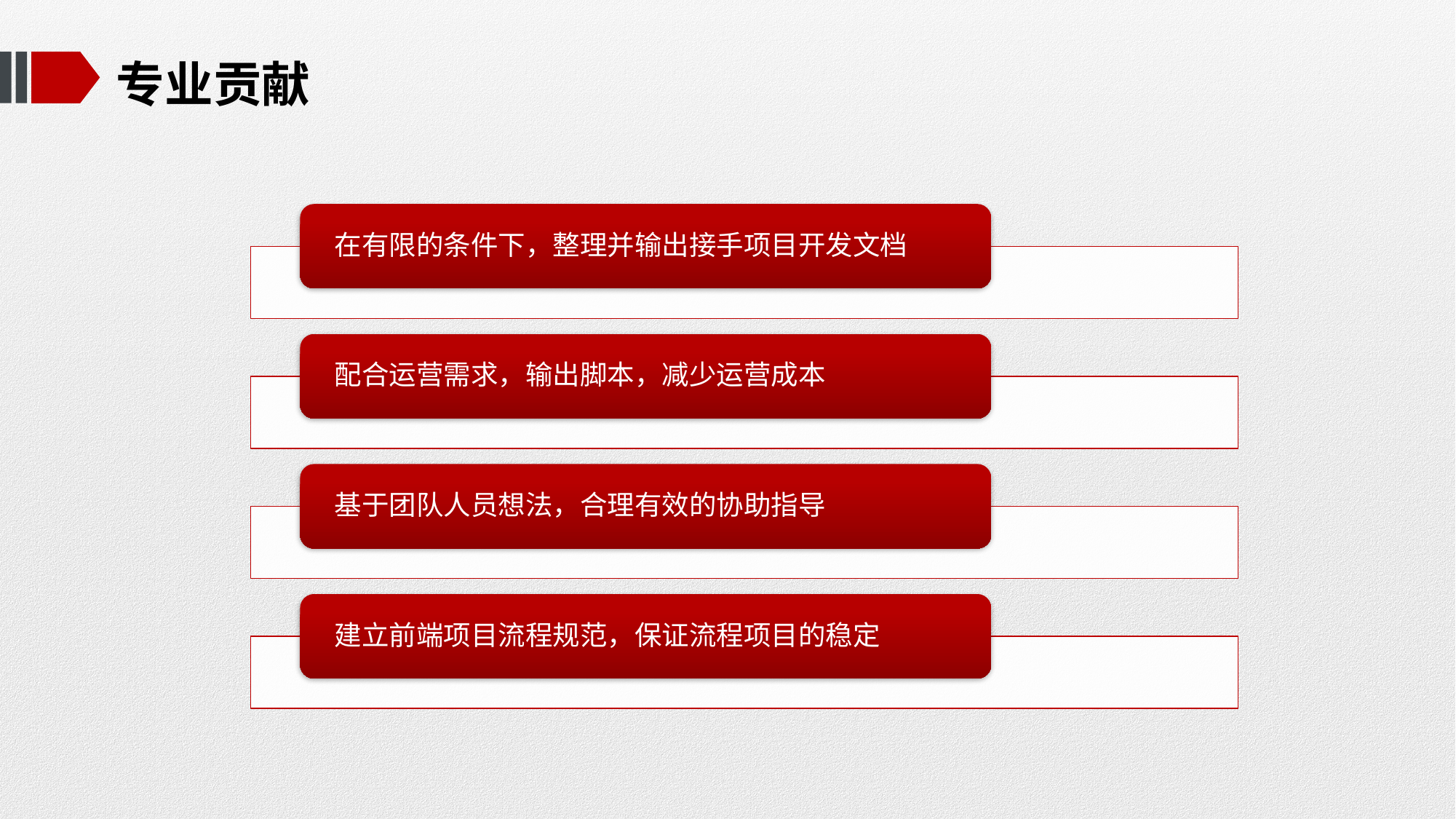

# 专业贡献
在有限的条件下，整理并输出接手项目开发文档
配合运营需求，输出脚本，减少运营成本
基于团队人员想法，合理有效的协助指导
建立前端项目流程规范，保证流程项目的稳定